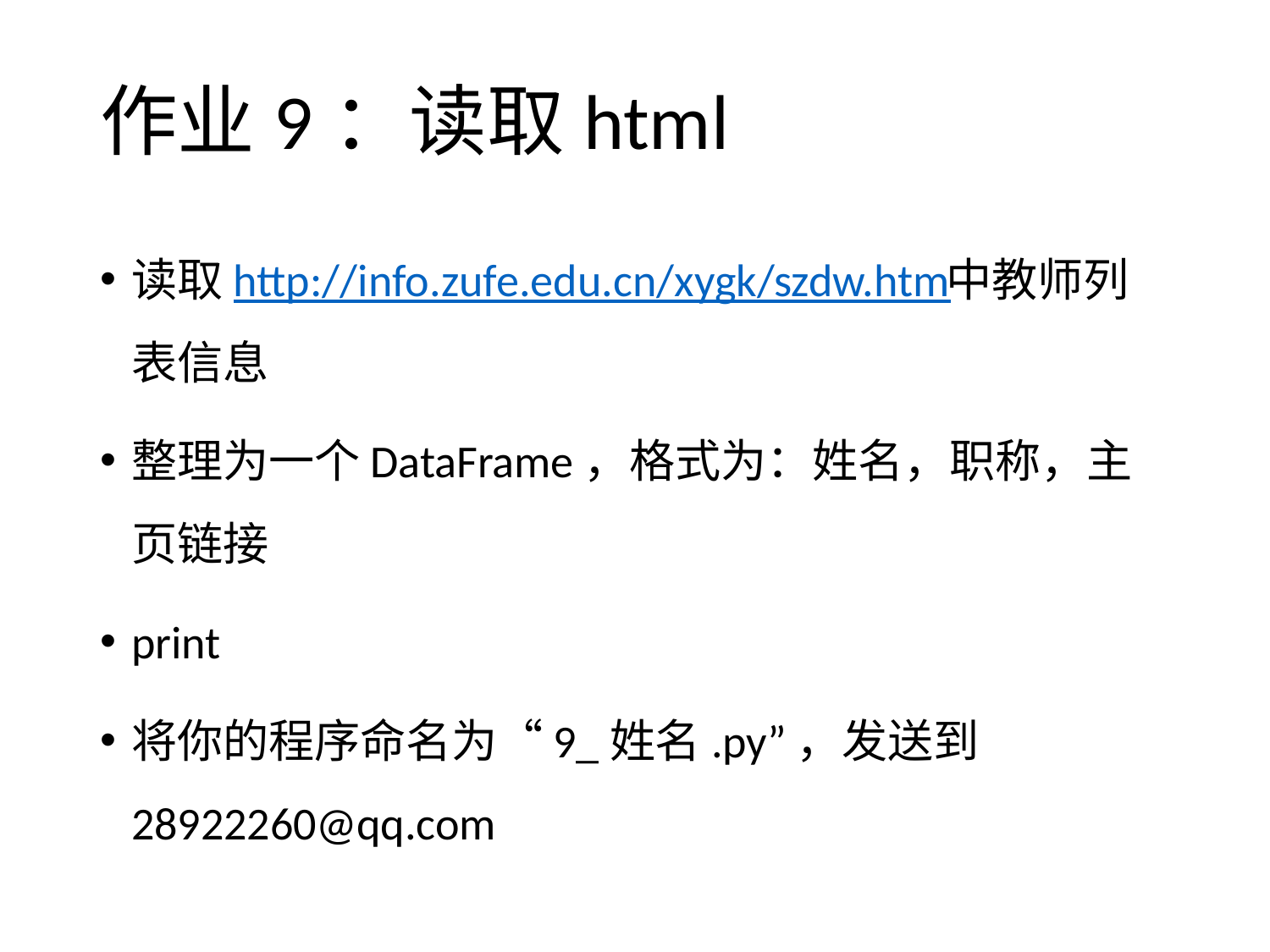

# 作业9：读取html
读取http://info.zufe.edu.cn/xygk/szdw.htm中教师列表信息
整理为一个DataFrame，格式为：姓名，职称，主页链接
print
将你的程序命名为“9_姓名.py”，发送到28922260@qq.com